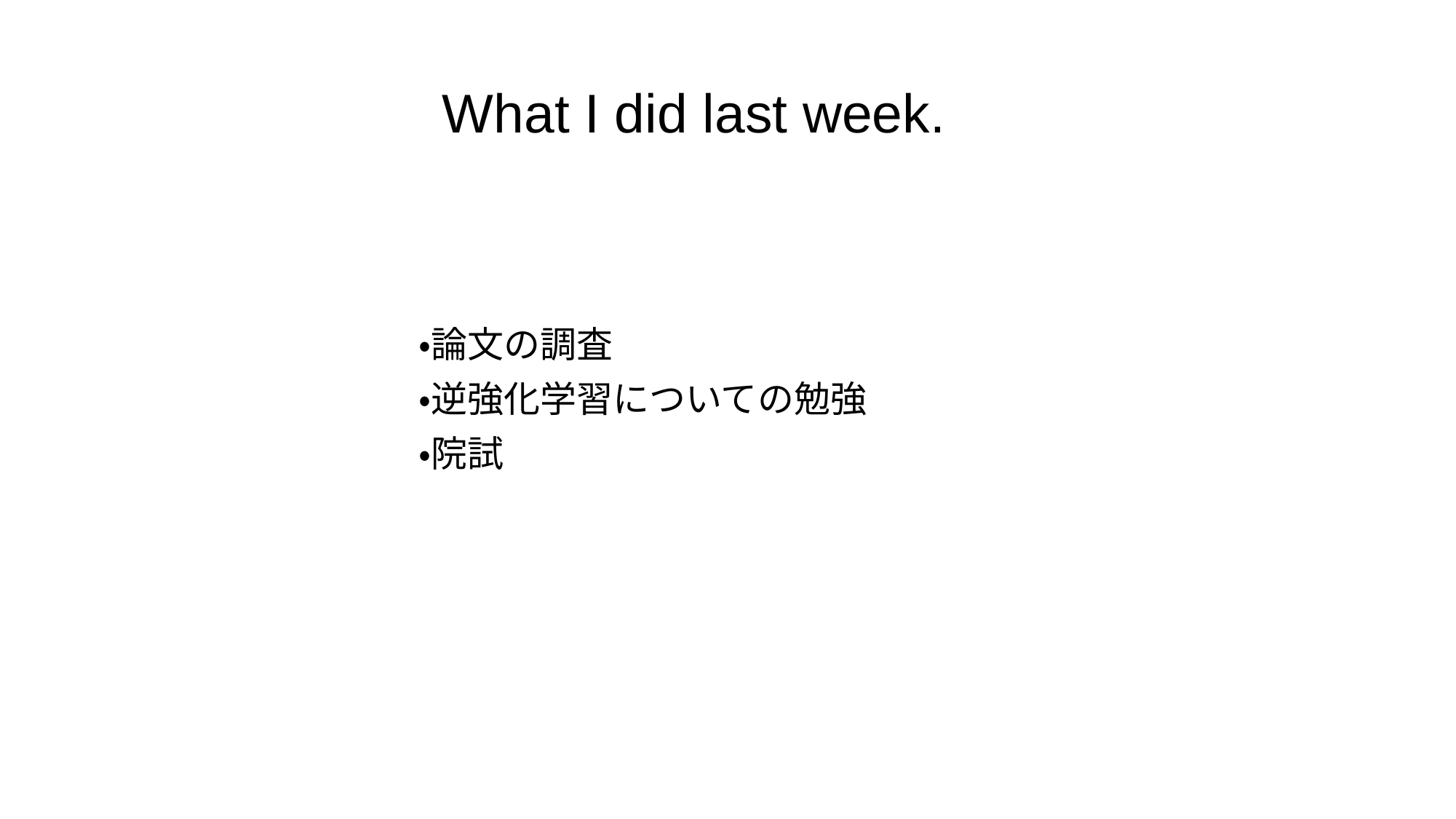

# What I did last week.
・論文の調査
・逆強化学習についての勉強
・院試